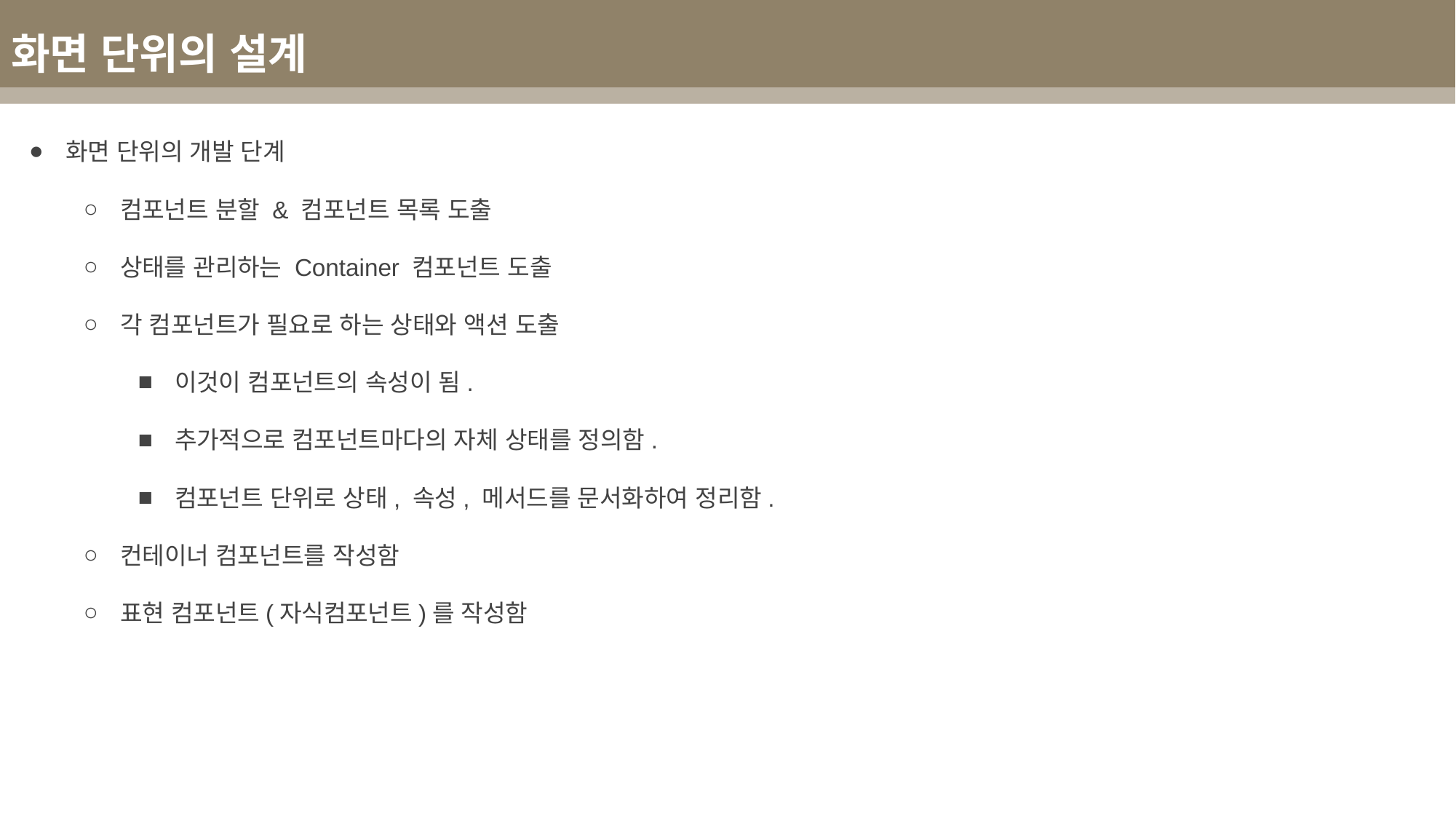

화면 단위의 설계
화면 단위의 개발 단계
컴포넌트 분할 & 컴포넌트 목록 도출
상태를 관리하는 Container 컴포넌트 도출
각 컴포넌트가 필요로 하는 상태와 액션 도출
이것이 컴포넌트의 속성이 됨.
추가적으로 컴포넌트마다의 자체 상태를 정의함.
컴포넌트 단위로 상태, 속성, 메서드를 문서화하여 정리함.
컨테이너 컴포넌트를 작성함
표현 컴포넌트(자식컴포넌트)를 작성함